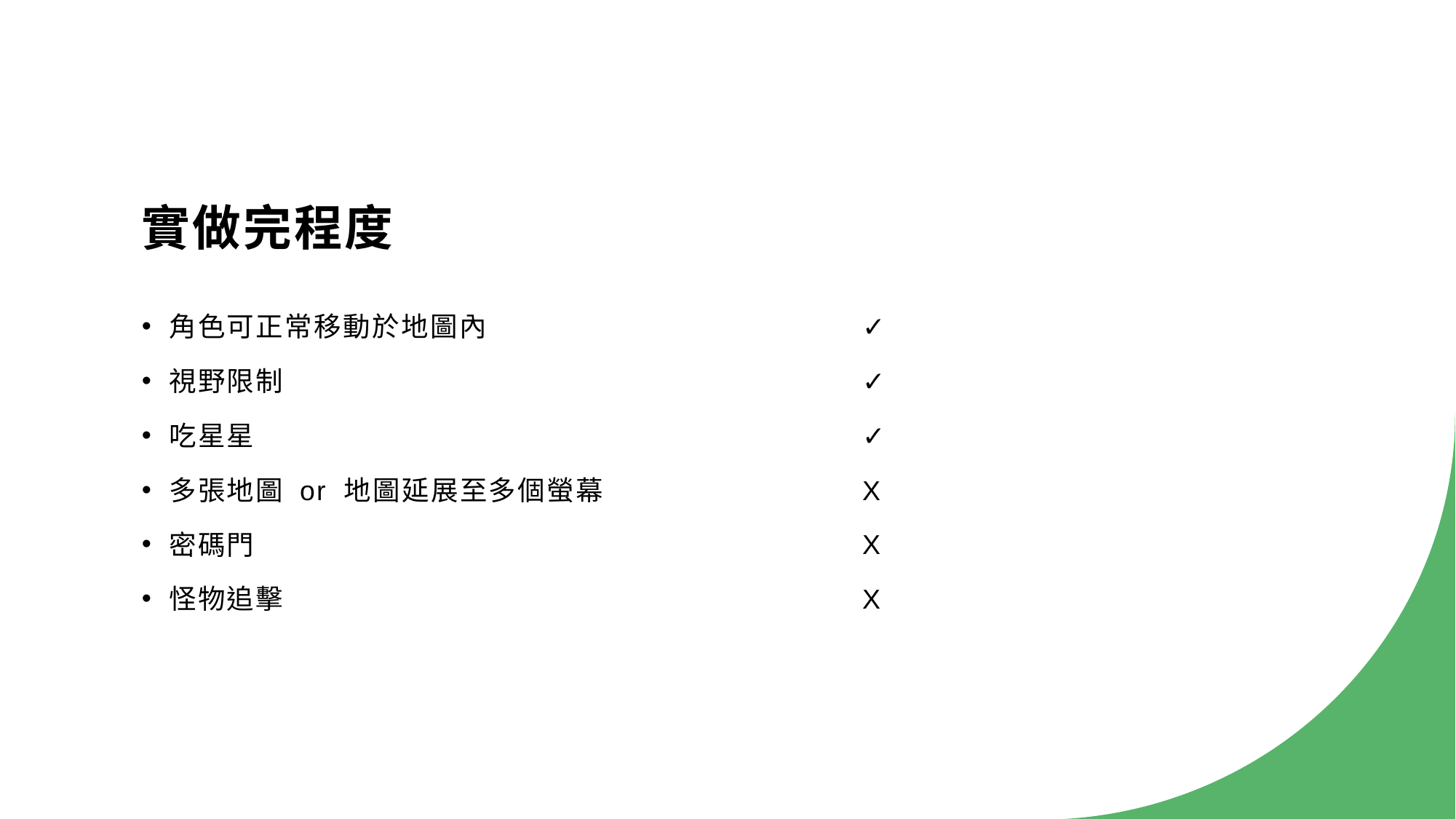

# 實做完程度
角色可正常移動於地圖內
視野限制
吃星星
多張地圖 or 地圖延展至多個螢幕
密碼門
怪物追擊
✓
✓
✓
X
X
X